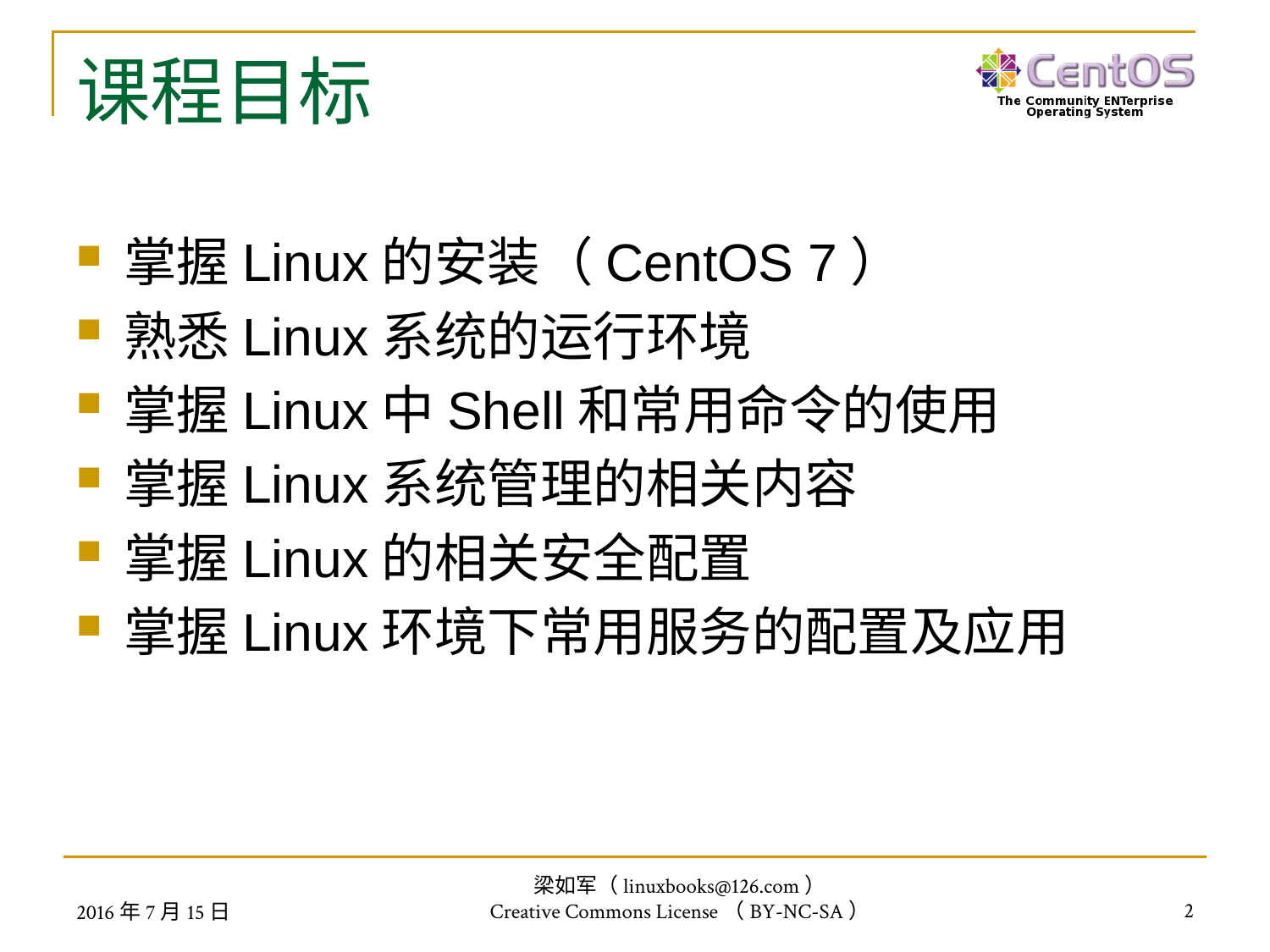

# 课程目标
掌握Linux的安装（CentOS 7）
熟悉Linux系统的运行环境
掌握Linux中Shell和常用命令的使用
掌握Linux系统管理的相关内容
掌握Linux的相关安全配置
掌握Linux环境下常用服务的配置及应用
梁如军（linuxbooks@126.com）
Creative Commons License（BY-NC-SA）
2016年7月15日
2